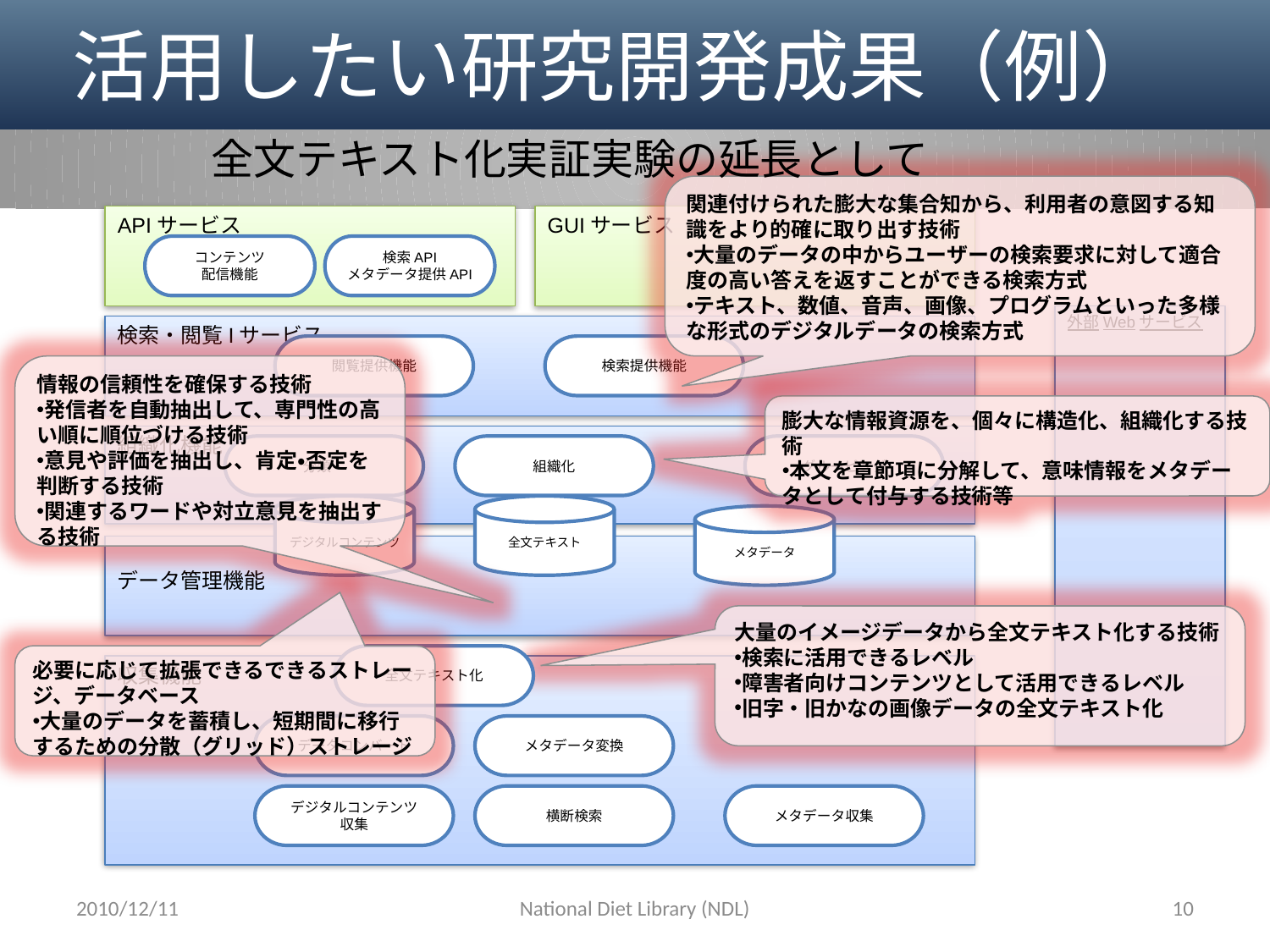

# 活用したい研究開発成果（例）
全文テキスト化実証実験の延長として
関連付けられた膨大な集合知から、利用者の意図する知識をより的確に取り出す技術
大量のデータの中からユーザーの検索要求に対して適合度の高い答えを返すことができる検索方式
テキスト、数値、音声、画像、プログラムといった多様な形式のデジタルデータの検索方式

APIサービス
GUIサービス
コンテンツ
配信機能
検索API
メタデータ提供API
外部Webサービス
検索・閲覧Iサービス
閲覧提供機能
検索提供機能
情報の信頼性を確保する技術
発信者を自動抽出して、専門性の高い順に順位づける技術
意見や評価を抽出し、肯定・否定を判断する技術
関連するワードや対立意見を抽出する技術

膨大な情報資源を、個々に構造化、組織化する技術
本文を章節項に分解して、意味情報をメタデータとして付与する技術等

組織化機能
分類・
組織化
グルーピング
デジタルコンテンツ
全文テキスト
メタデータ

データ管理機能
大量のイメージデータから全文テキスト化する技術
検索に活用できるレベル
障害者向けコンテンツとして活用できるレベル
旧字・旧かなの画像データの全文テキスト化

必要に応じて拡張できるできるストレージ、データベース
大量のデータを蓄積し、短期間に移行するための分散（グリッド）ストレージ

全文テキスト化
収集機能
データコンバート
メタデータ変換
デジタルコンテンツ
収集
横断検索
メタデータ収集
2010/12/11
National Diet Library (NDL)
10